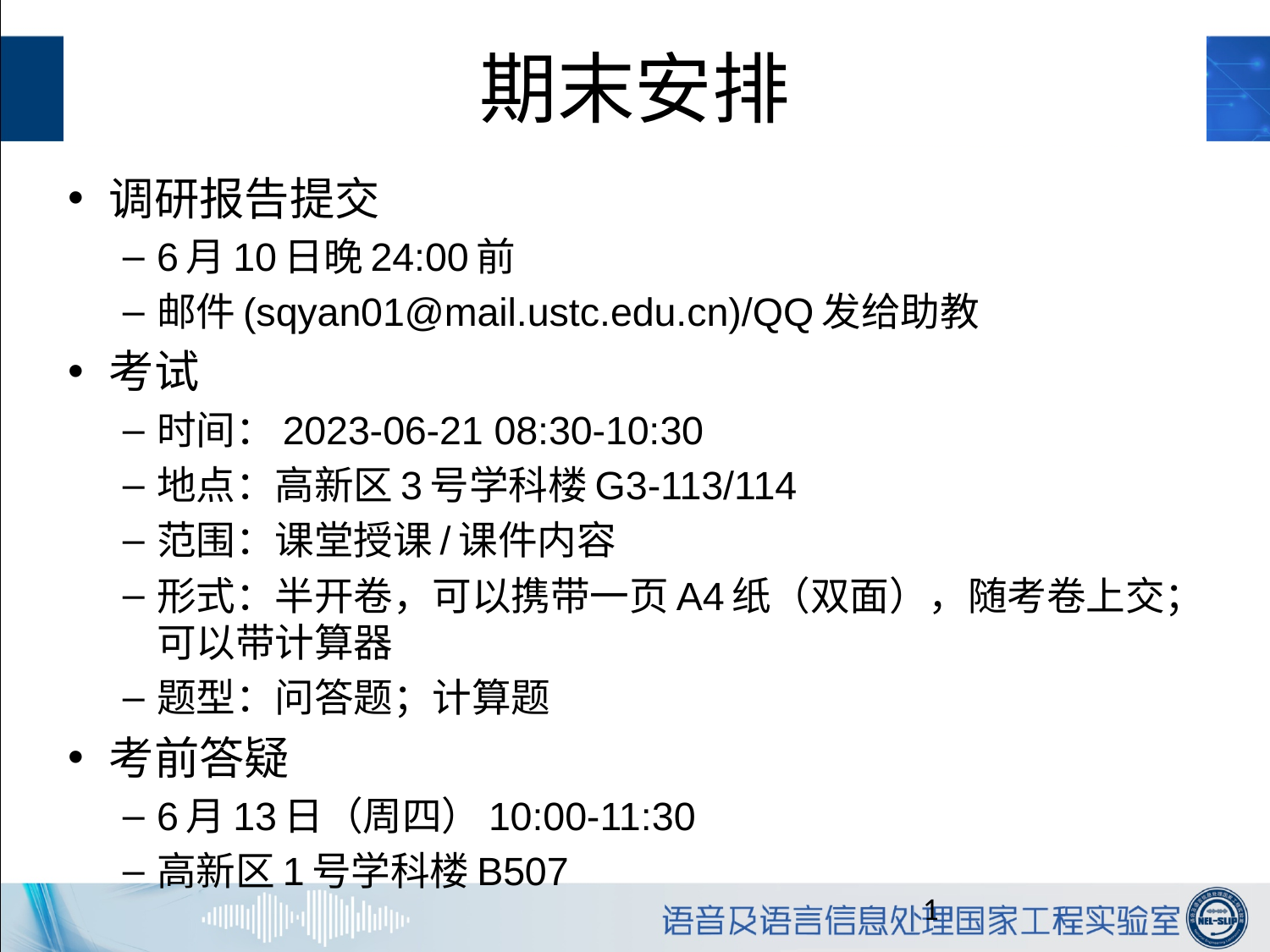

# 期末安排
调研报告提交
6月10日晚24:00前
邮件(sqyan01@mail.ustc.edu.cn)/QQ发给助教
考试
时间：2023-06-21 08:30-10:30
地点：高新区3号学科楼G3-113/114
范围：课堂授课/课件内容
形式：半开卷，可以携带一页A4纸（双面），随考卷上交；可以带计算器
题型：问答题；计算题
考前答疑
6月13日（周四）10:00-11:30
高新区1号学科楼B507

1